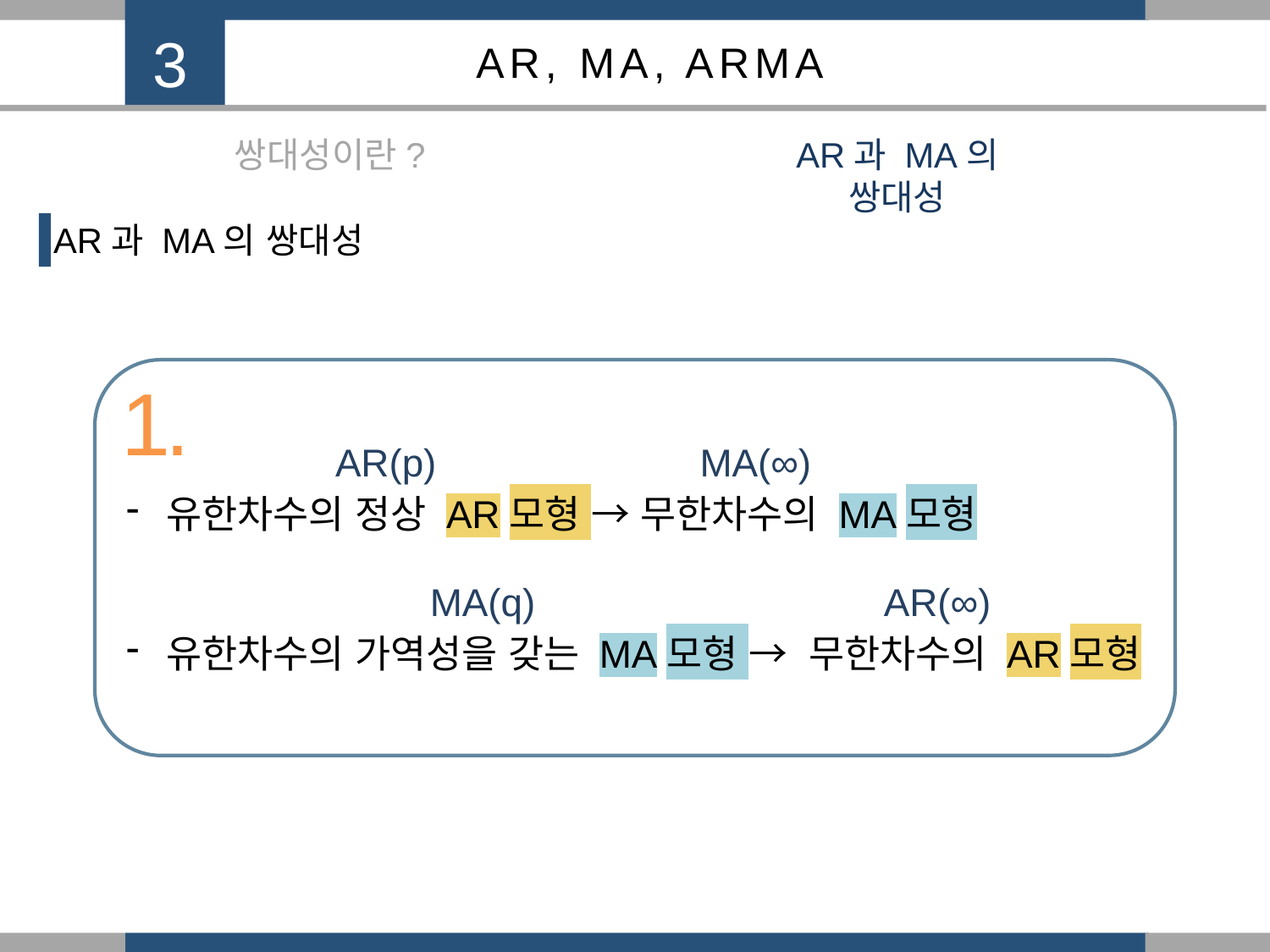

3
AR, MA, ARMA

쌍대성이란?
AR과 MA의 쌍대성
AR과 MA의 쌍대성

유한차수의 정상 AR모형 → 무한차수의 MA모형

유한차수의 가역성을 갖는 MA모형 →  무한차수의 AR모형
1.
AR(p)

MA(∞)

MA(q)

AR(∞)